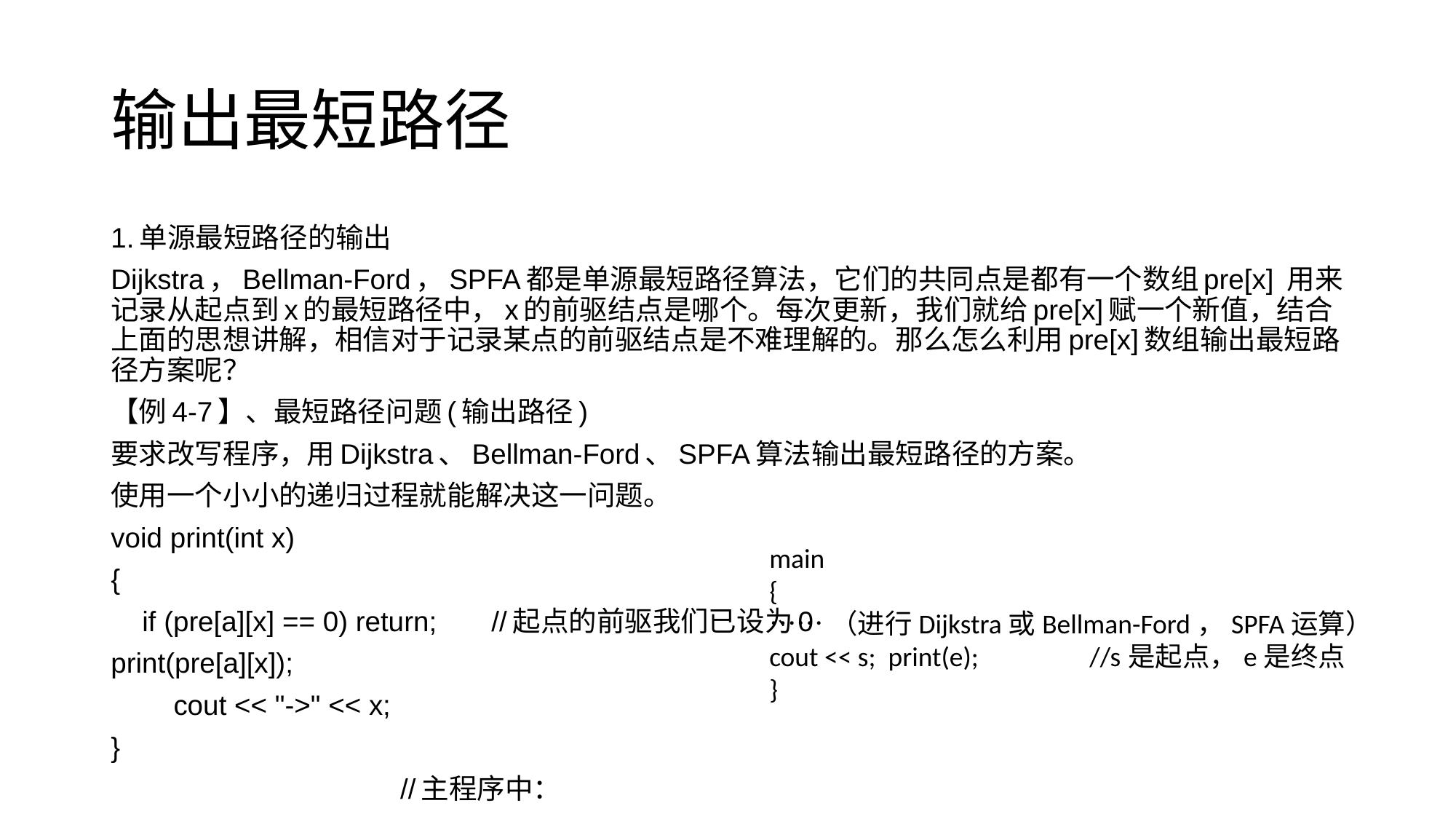

# 输出最短路径
1.单源最短路径的输出
Dijkstra，Bellman-Ford，SPFA都是单源最短路径算法，它们的共同点是都有一个数组pre[x] 用来记录从起点到x的最短路径中，x的前驱结点是哪个。每次更新，我们就给pre[x]赋一个新值，结合上面的思想讲解，相信对于记录某点的前驱结点是不难理解的。那么怎么利用pre[x]数组输出最短路径方案呢？
【例4-7】、最短路径问题(输出路径)
要求改写程序，用Dijkstra、Bellman-Ford、SPFA算法输出最短路径的方案。
使用一个小小的递归过程就能解决这一问题。
void print(int x)
{
    if (pre[a][x] == 0) return;       //起点的前驱我们已设为0
print(pre[a][x]);
        cout << "->" << x;
}
                                     //主程序中：

main
{
……（进行Dijkstra或Bellman-Ford，SPFA运算）
cout << s;  print(e);                  //s是起点，e是终点
}